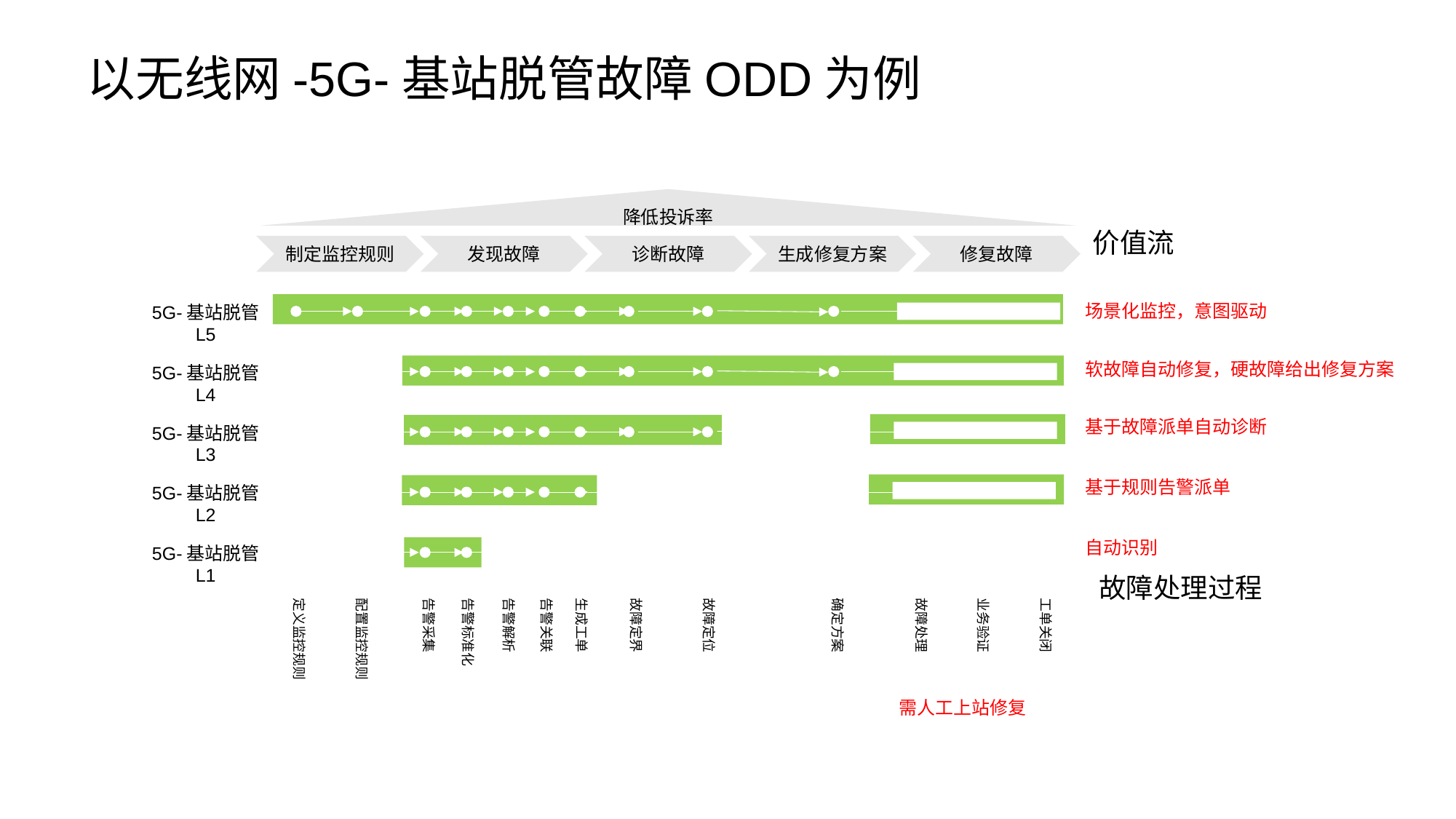

以无线网-5G-基站脱管故障ODD为例
降低投诉率
价值流
制定监控规则
发现故障
诊断故障
生成修复方案
修复故障

5G-基站脱管
L5

场景化监控，意图驱动

软故障自动修复，硬故障给出修复方案
5G-基站脱管
L4

基于故障派单自动诊断
5G-基站脱管
L3

基于规则告警派单
5G-基站脱管
L2

自动识别
5G-基站脱管
L1

故障处理过程
定义监控规则
配置监控规则
告警采集
告警标准化
告警解析
告警关联
生成工单
故障定界
故障定位
确定方案
故障处理
业务验证
工单关闭
需人工上站修复